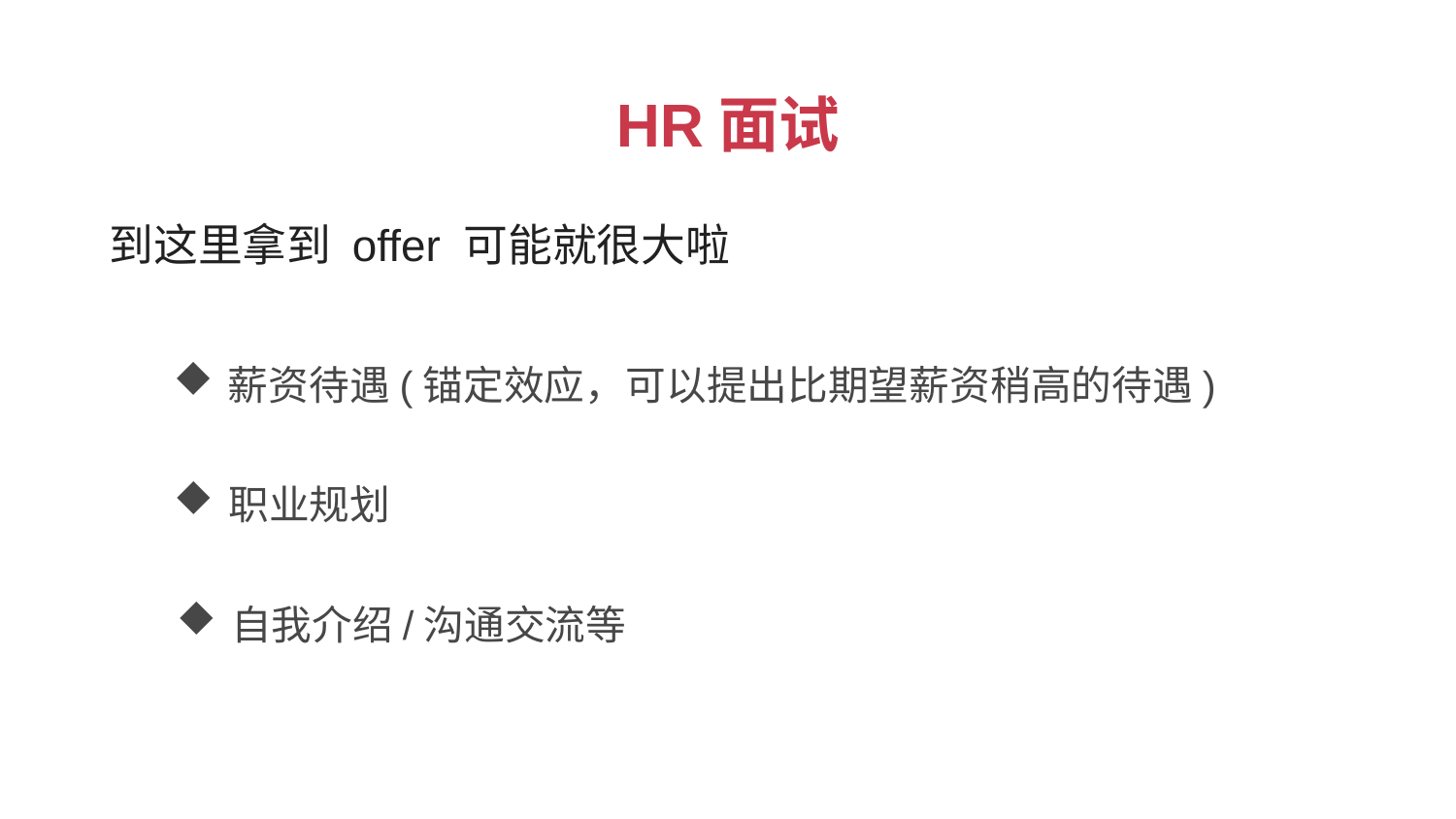

HR面试
 到这里拿到 offer 可能就很大啦
薪资待遇(锚定效应，可以提出比期望薪资稍高的待遇)
职业规划
自我介绍/沟通交流等